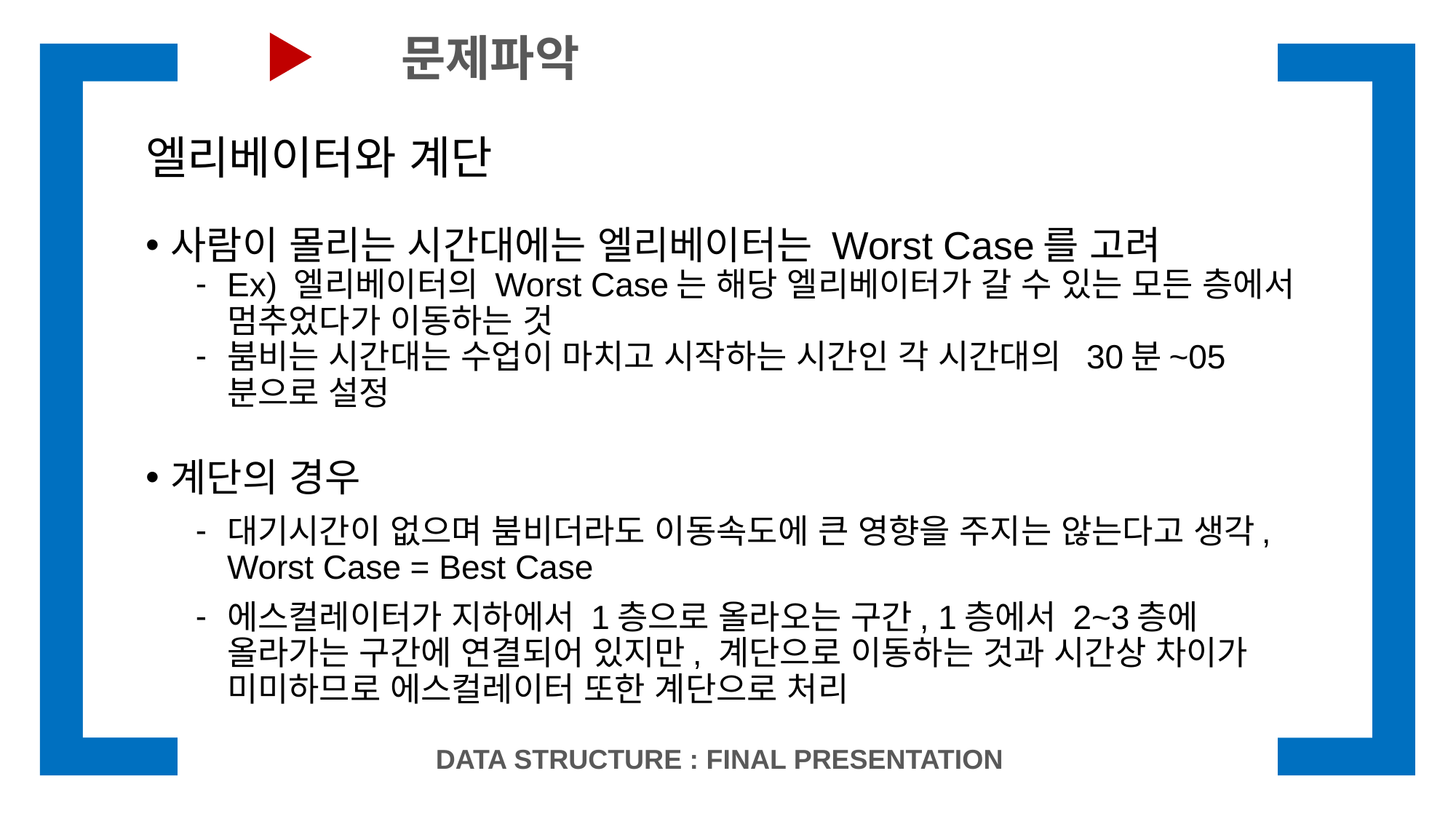

문제파악
# 엘리베이터와 계단
사람이 몰리는 시간대에는 엘리베이터는 Worst Case를 고려
Ex) 엘리베이터의 Worst Case는 해당 엘리베이터가 갈 수 있는 모든 층에서 멈추었다가 이동하는 것
붐비는 시간대는 수업이 마치고 시작하는 시간인 각 시간대의  30분~05분으로 설정

계단의 경우
대기시간이 없으며 붐비더라도 이동속도에 큰 영향을 주지는 않는다고 생각, Worst Case = Best Case
에스컬레이터가 지하에서 1층으로 올라오는 구간, 1층에서 2~3층에 올라가는 구간에 연결되어 있지만, 계단으로 이동하는 것과 시간상 차이가 미미하므로 에스컬레이터 또한 계단으로 처리